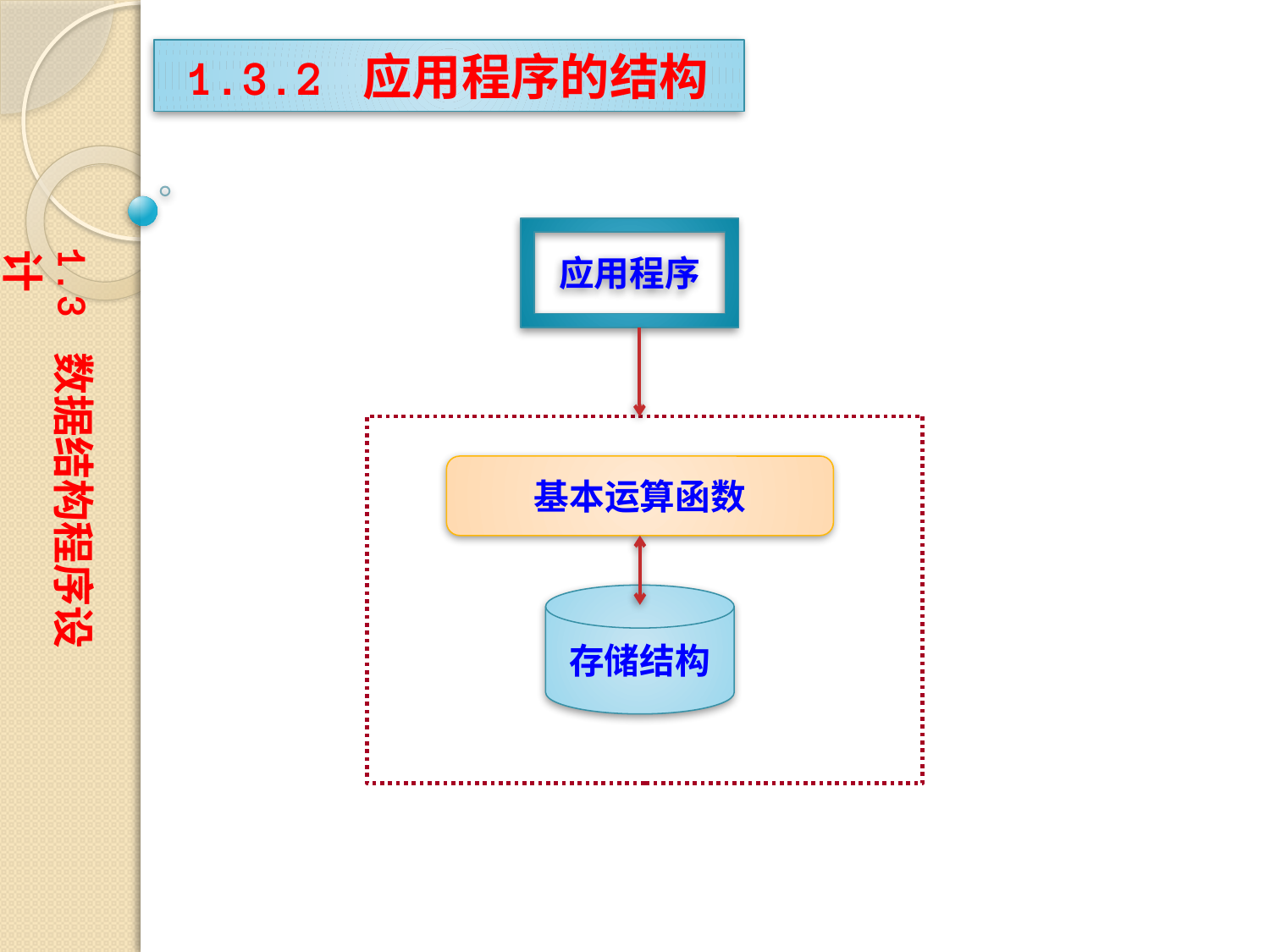

1.3.2 应用程序的结构
应用程序

1.3 数据结构程序设计

基本运算函数
存储结构